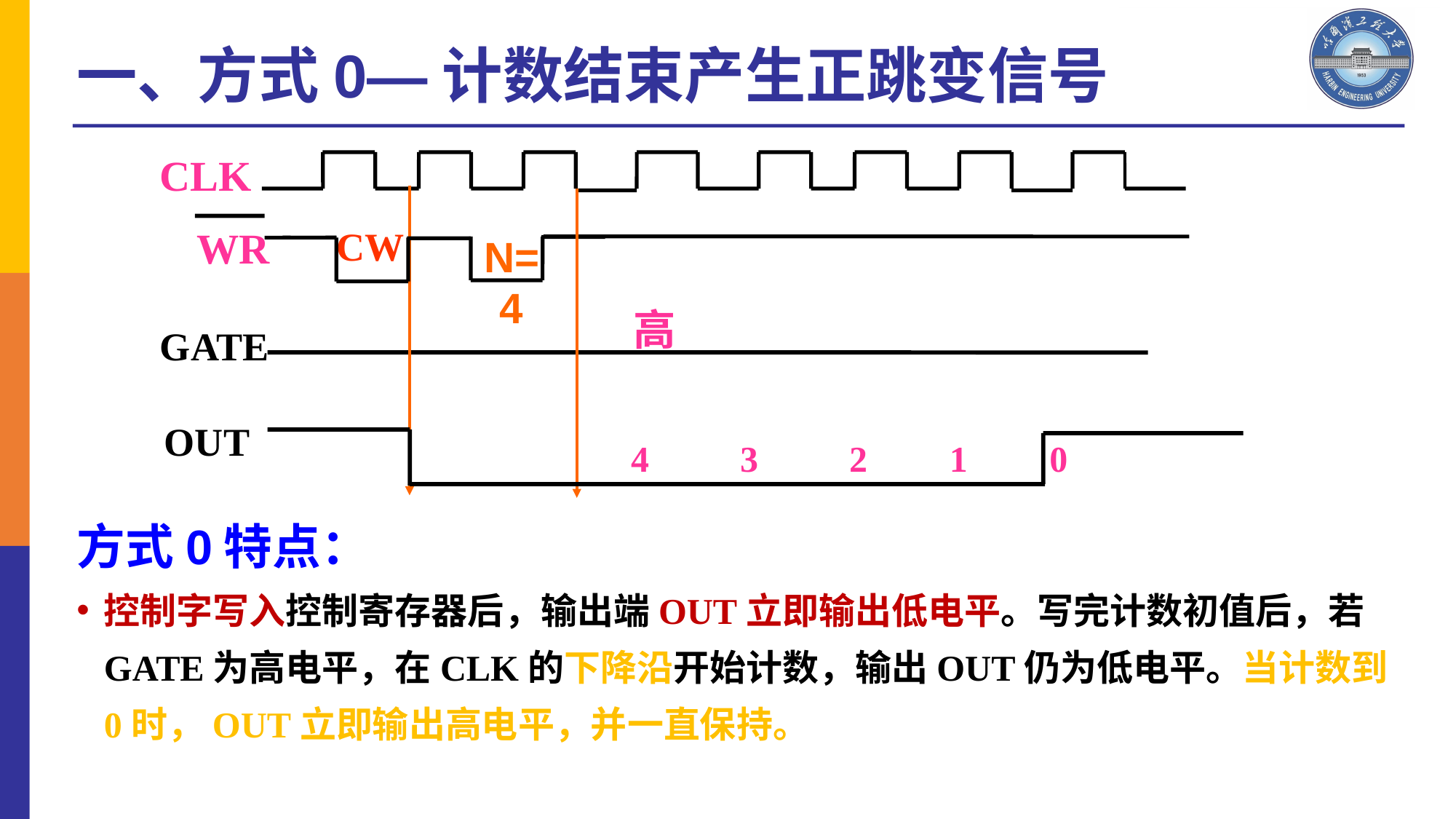

一、方式0—计数结束产生正跳变信号
CLK

WR

CW

N=4
高
GATE

OUT

4          3          2         1         0

方式0特点：
控制字写入控制寄存器后，输出端OUT立即输出低电平。写完计数初值后，若GATE为高电平，在CLK的下降沿开始计数，输出OUT仍为低电平。当计数到0时，OUT立即输出高电平，并一直保持。